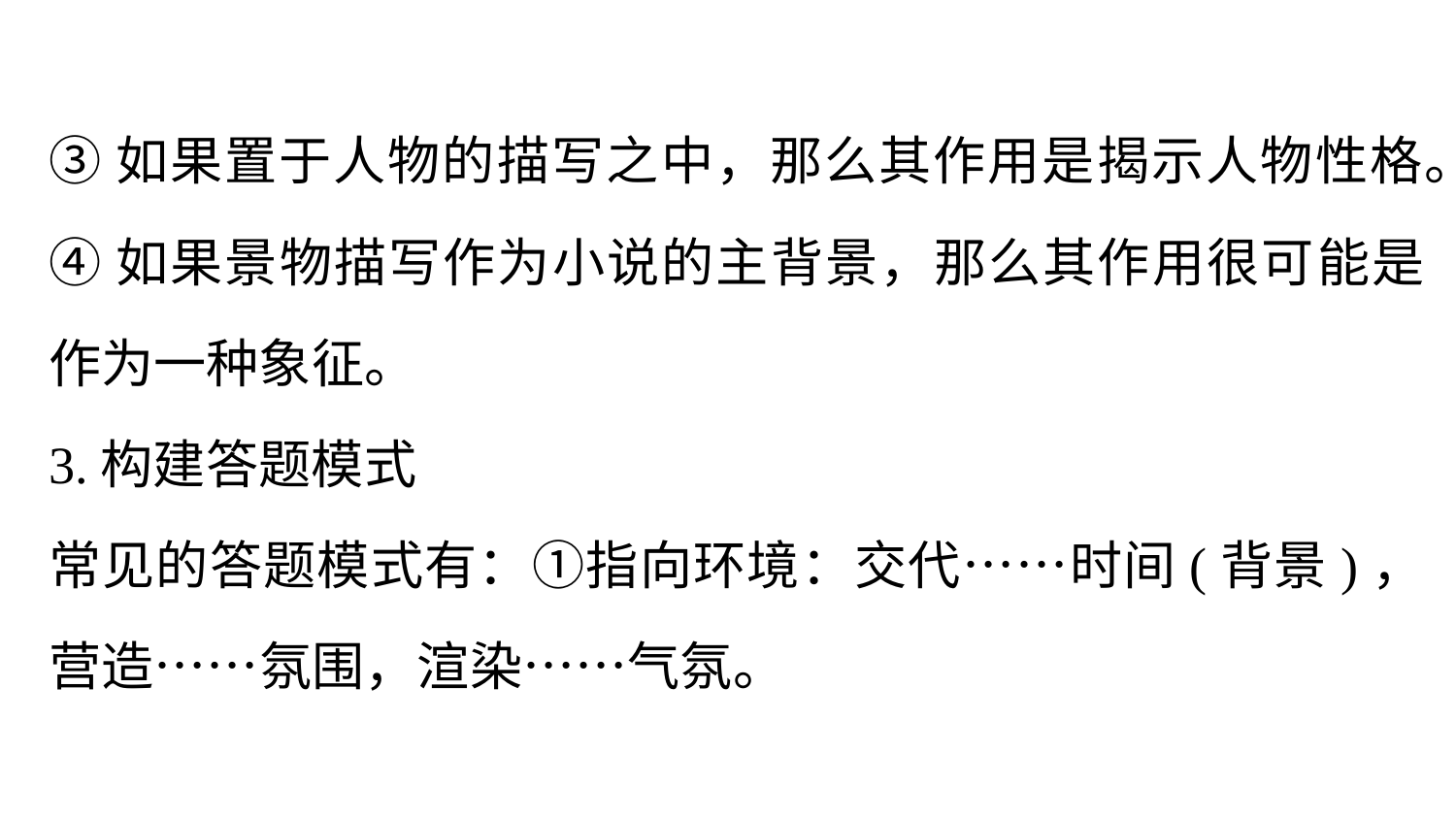

③如果置于人物的描写之中，那么其作用是揭示人物性格。
④如果景物描写作为小说的主背景，那么其作用很可能是作为一种象征。
3.构建答题模式
常见的答题模式有：①指向环境：交代……时间(背景)，营造……氛围，渲染……气氛。